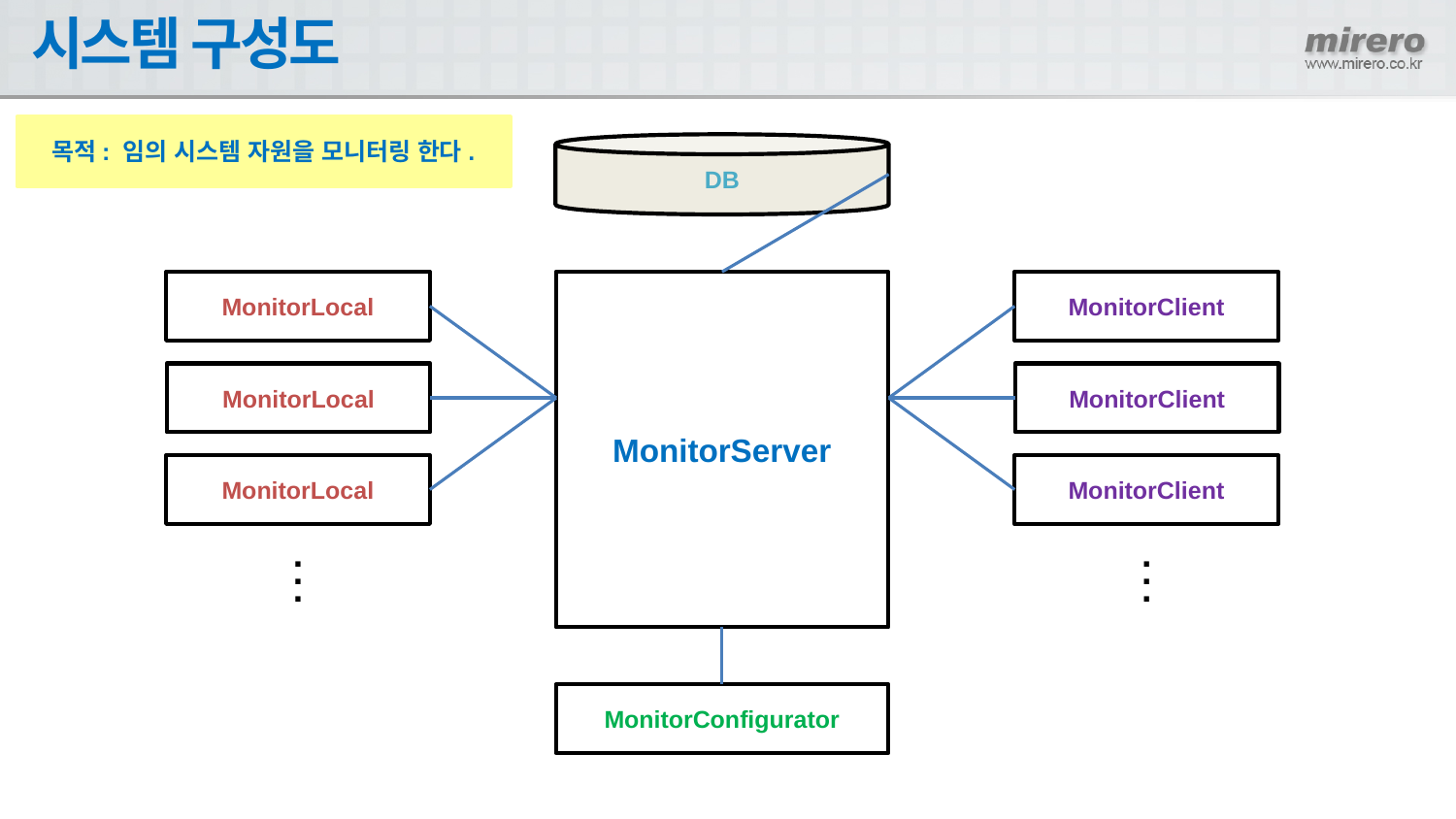

# 시스템 구성도

목적: 임의 시스템 자원을 모니터링 한다.
DB
MonitorLocal
MonitorServer
MonitorClient
MonitorLocal
MonitorClient

MonitorLocal
MonitorClient
.
.
.
.
.
.
MonitorConfigurator